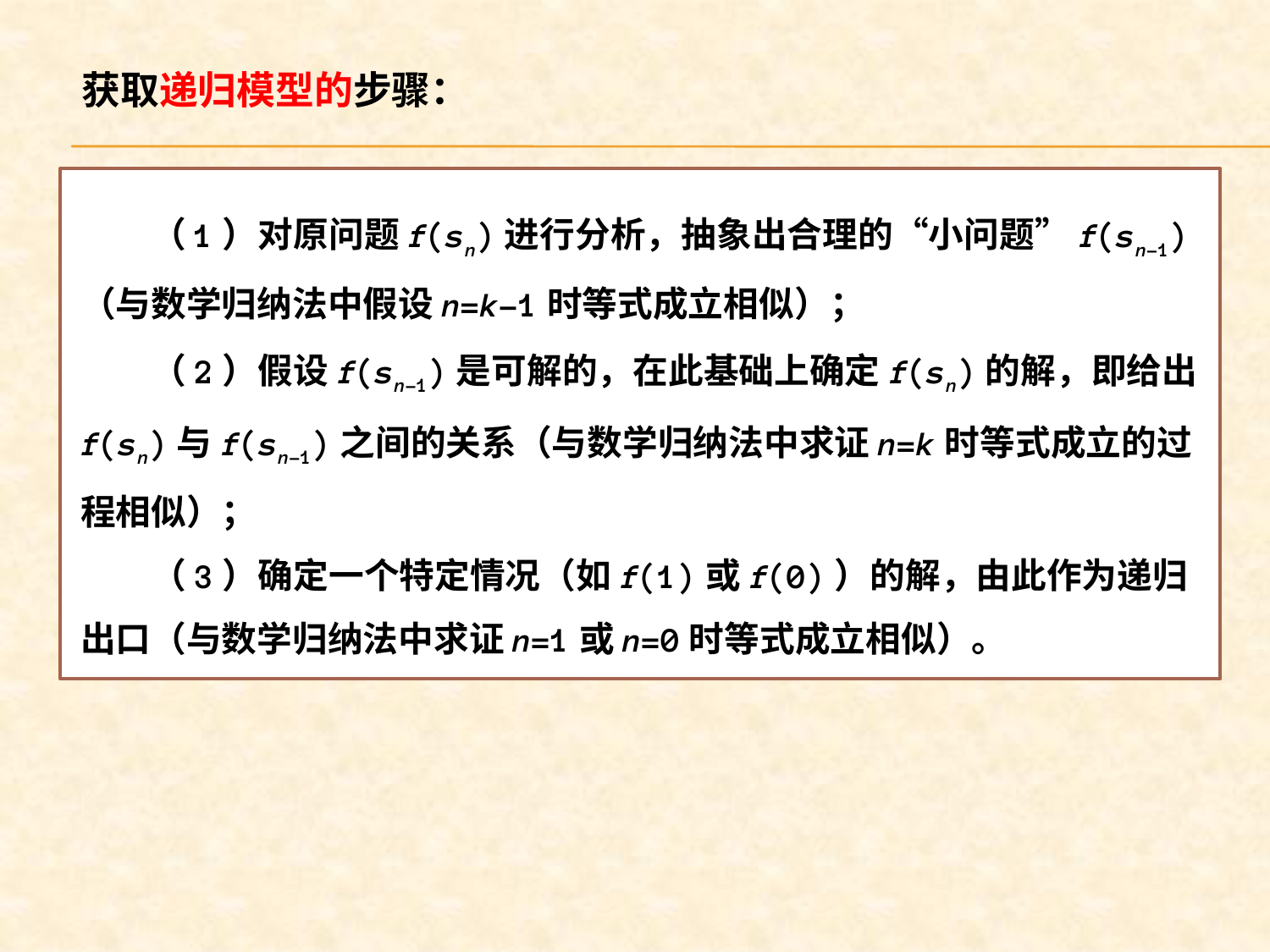

获取递归模型的步骤：
　　（1）对原问题f(sn)进行分析，抽象出合理的“小问题”f(sn-1)（与数学归纳法中假设n=k-1时等式成立相似）；
　　（2）假设f(sn-1)是可解的，在此基础上确定f(sn)的解，即给出f(sn)与f(sn-1)之间的关系（与数学归纳法中求证n=k时等式成立的过程相似）；
　　（3）确定一个特定情况（如f(1)或f(0)）的解，由此作为递归出口（与数学归纳法中求证n=1或n=0时等式成立相似）。